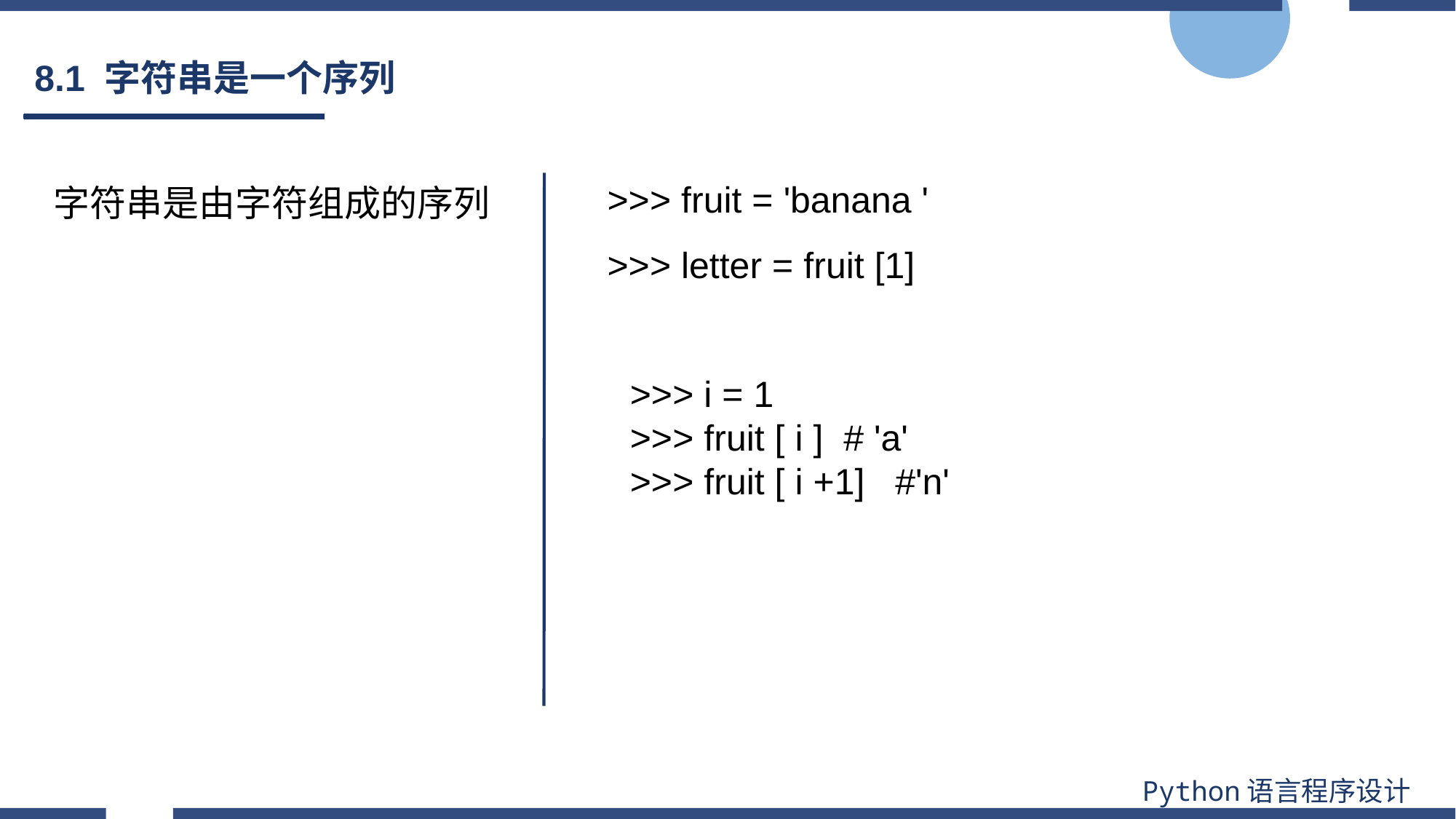

# 8.1 字符串是一个序列
>>> fruit = 'banana '
>>> letter = fruit [1]
字符串是由字符组成的序列
>>> i = 1
>>> fruit [ i ]  # 'a'
>>> fruit [ i +1]   #'n'